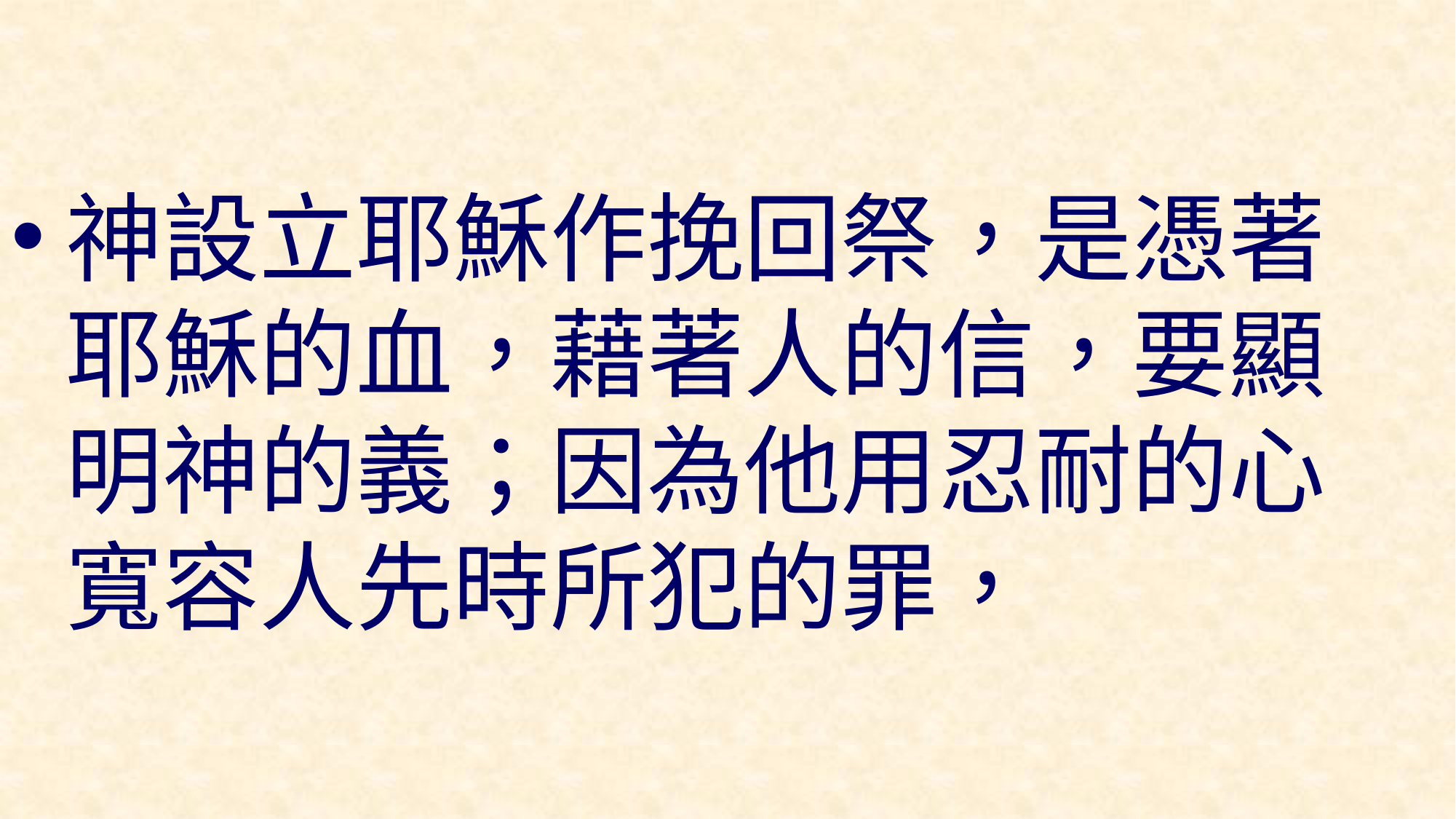

神設立耶穌作挽回祭，是憑著耶穌的血，藉著人的信，要顯明神的義；因為他用忍耐的心寬容人先時所犯的罪，